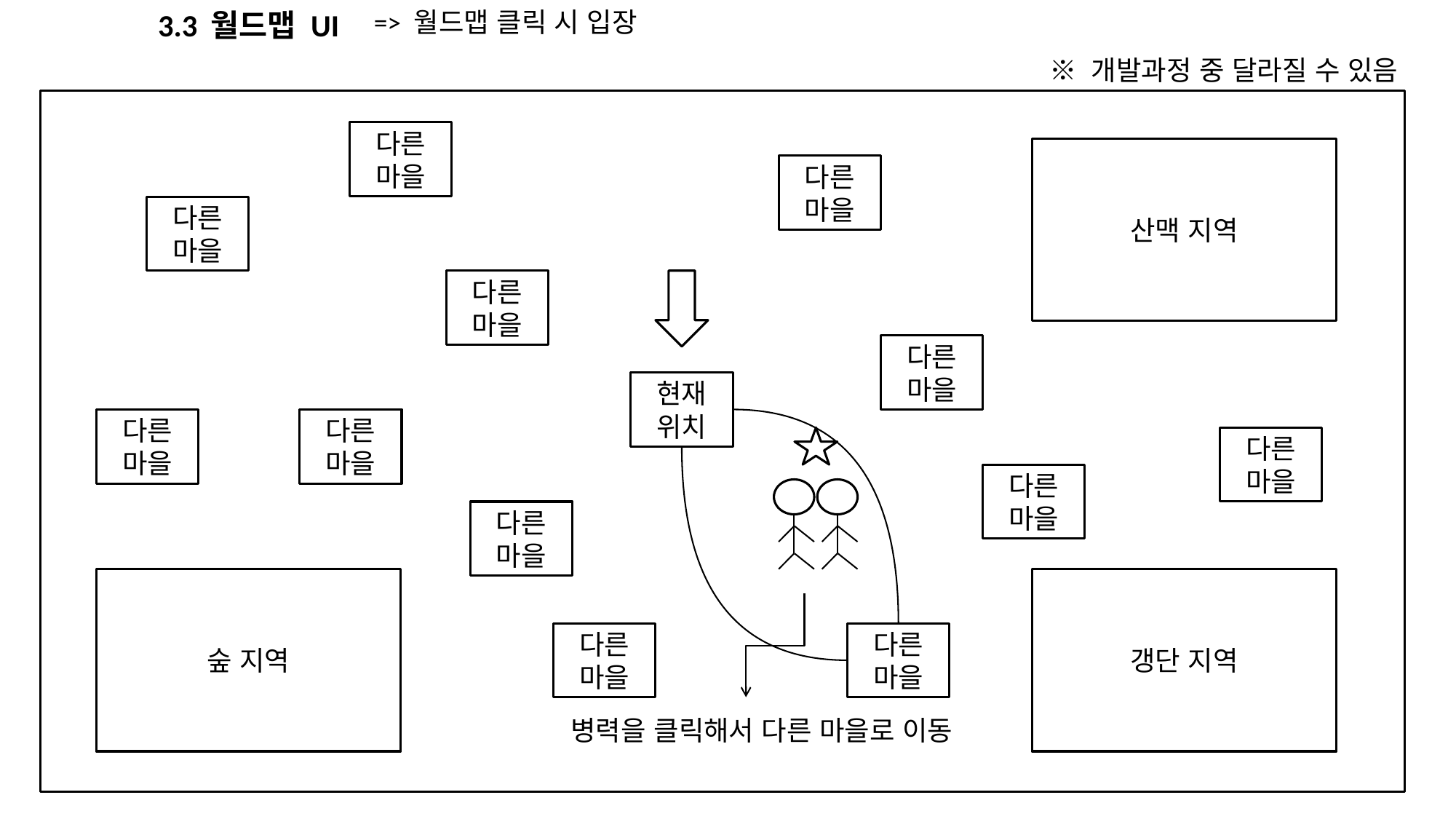

# 3.3 월드맵 UI
=> 월드맵 클릭 시 입장
※ 개발과정 중 달라질 수 있음

다른 마을
산맥 지역
다른 마을
다른 마을
다른 마을

다른 마을
현재 위치
다른 마을
다른 마을

다른 마을
다른 마을

다른 마을
숲 지역
갱단 지역
다른 마을
다른 마을
병력을 클릭해서 다른 마을로 이동